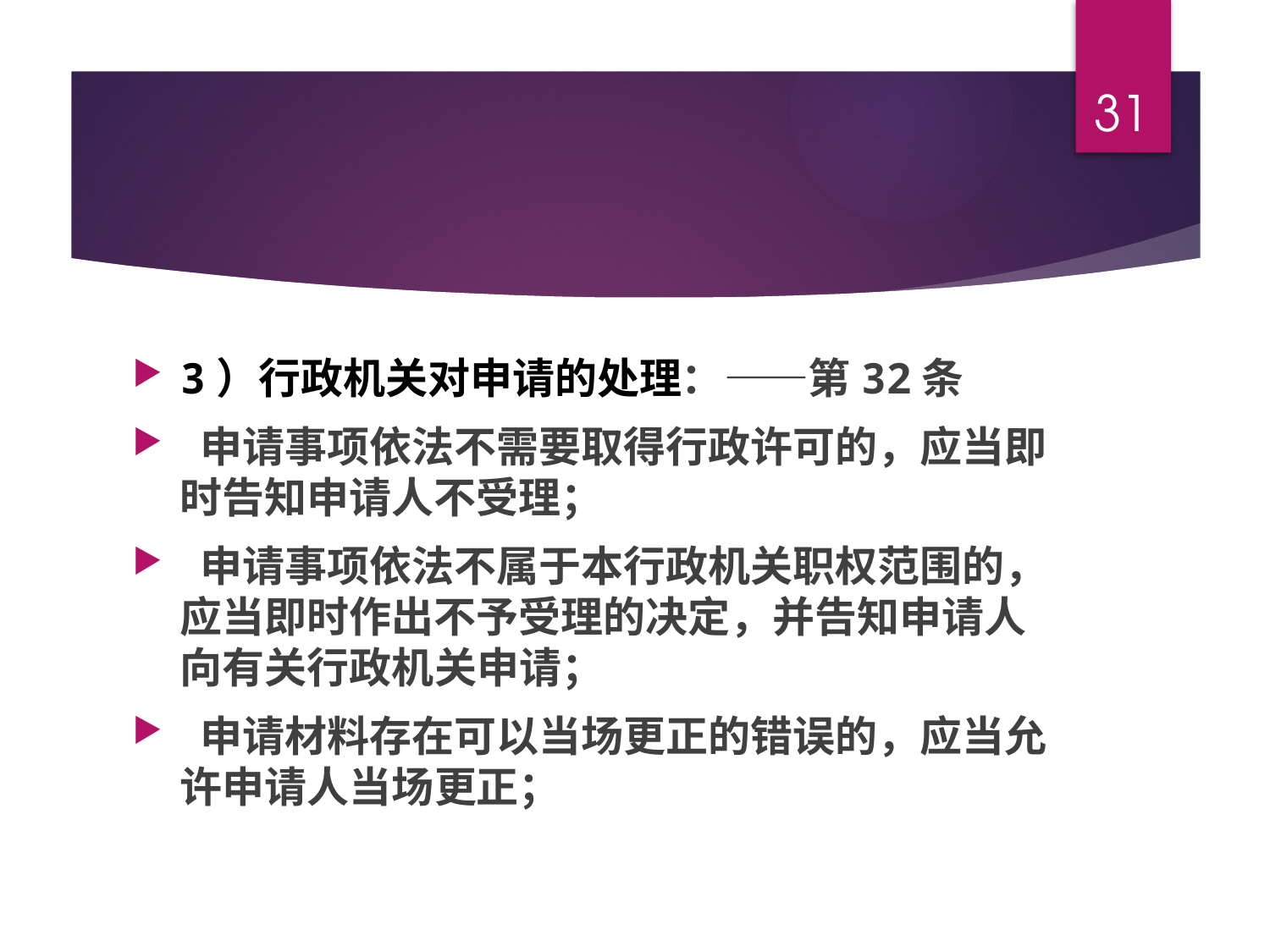

31
#
3）行政机关对申请的处理：——第32条
 申请事项依法不需要取得行政许可的，应当即时告知申请人不受理；
 申请事项依法不属于本行政机关职权范围的，应当即时作出不予受理的决定，并告知申请人向有关行政机关申请；
 申请材料存在可以当场更正的错误的，应当允许申请人当场更正；